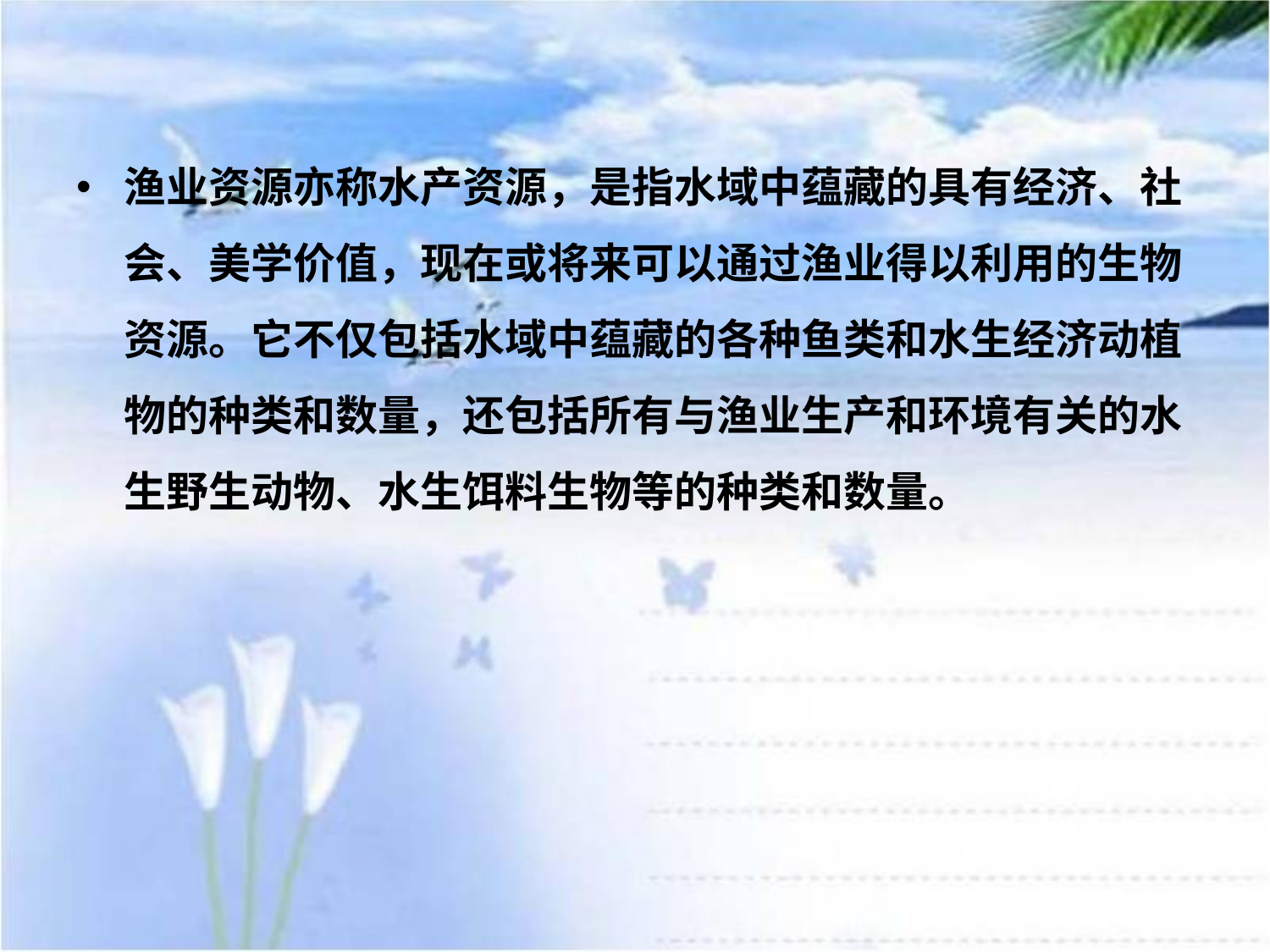

#
渔业资源亦称水产资源，是指水域中蕴藏的具有经济、社会、美学价值，现在或将来可以通过渔业得以利用的生物资源。它不仅包括水域中蕴藏的各种鱼类和水生经济动植物的种类和数量，还包括所有与渔业生产和环境有关的水生野生动物、水生饵料生物等的种类和数量。